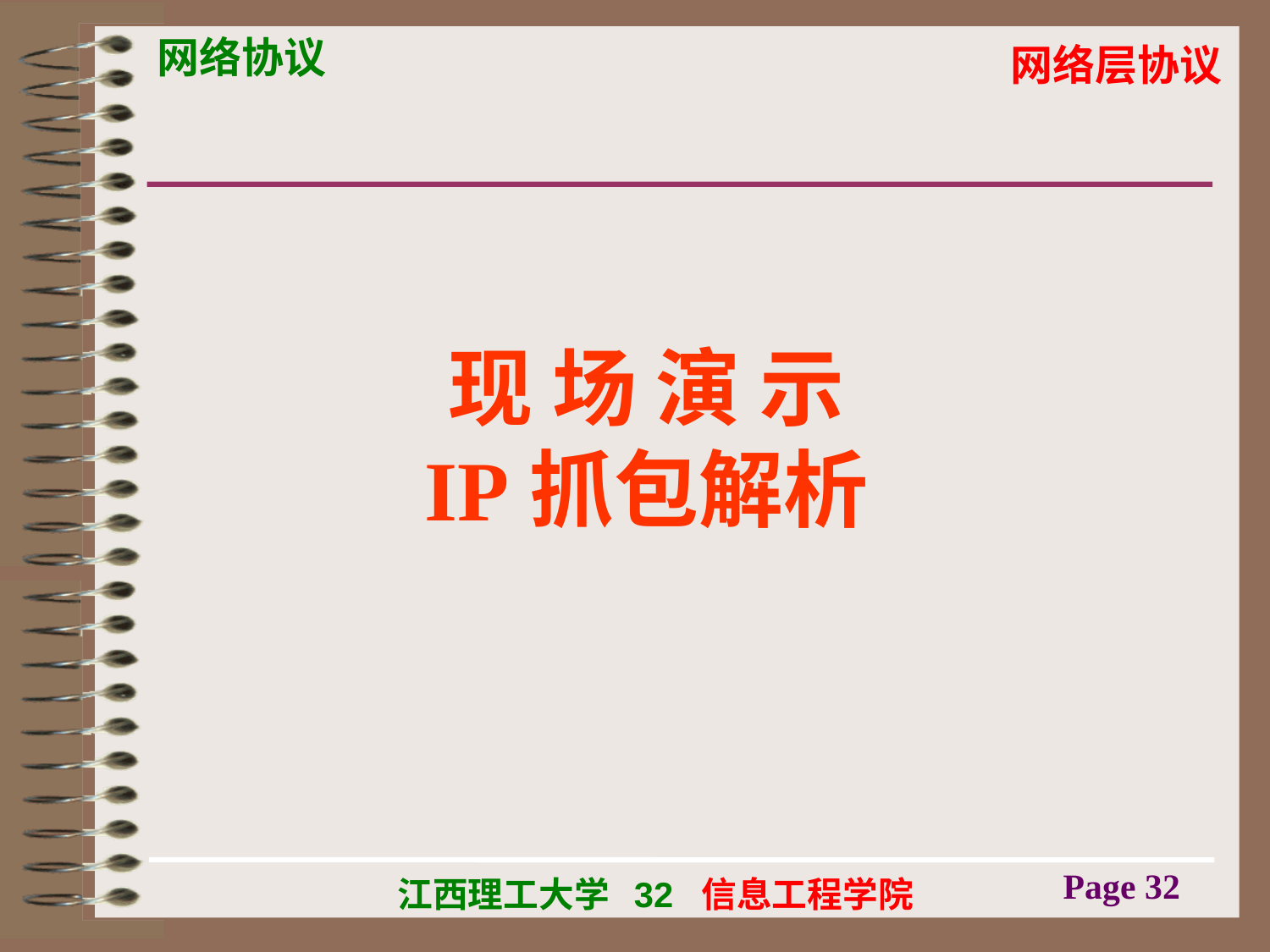

# 现 场 演 示 IP抓包解析
Page 32